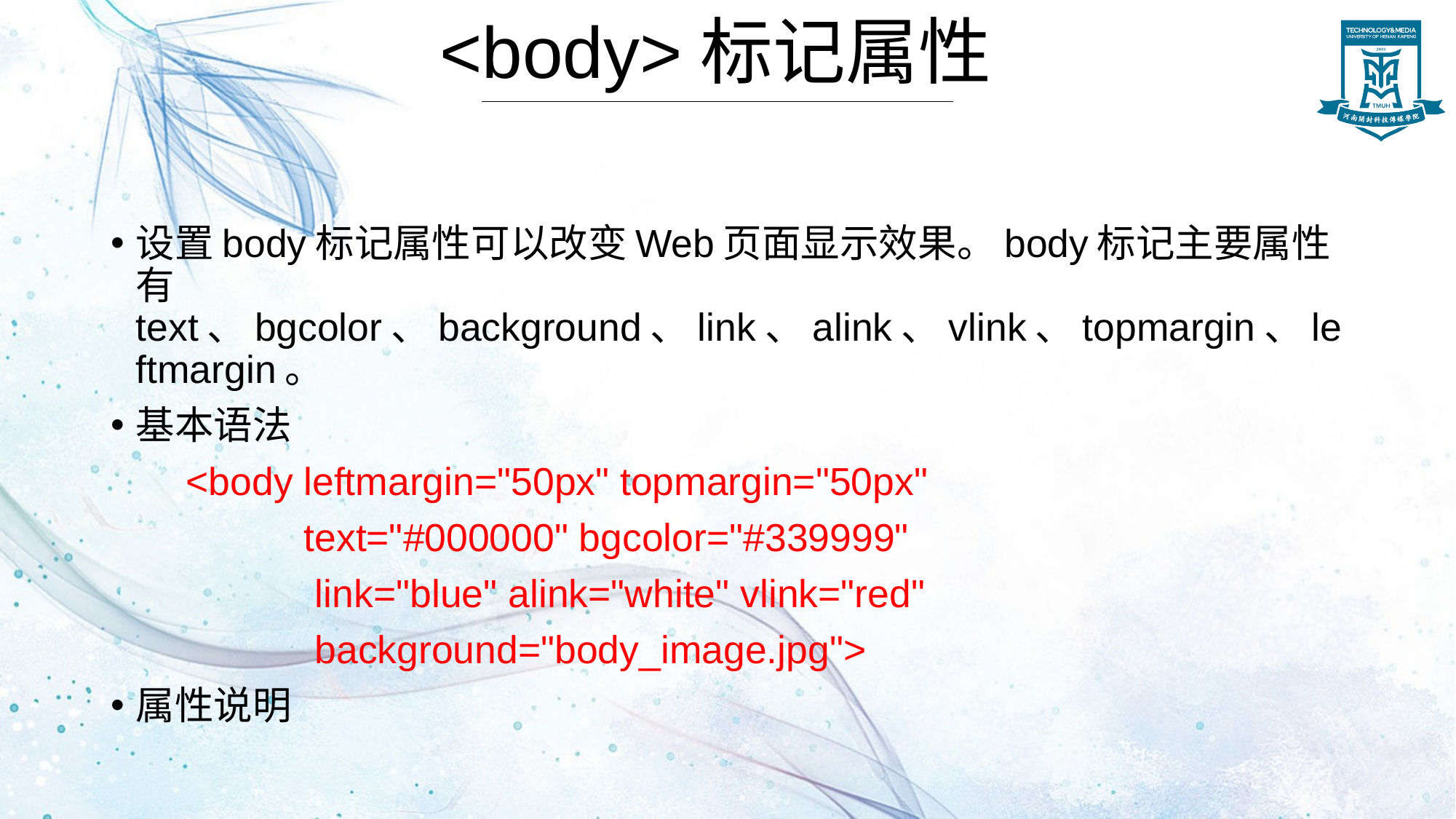

<body>标记属性
设置body标记属性可以改变Web页面显示效果。body标记主要属性有text、bgcolor、background、link、alink、vlink、topmargin、leftmargin。
基本语法
       <body leftmargin="50px" topmargin="50px"
                  text="#000000" bgcolor="#339999"
                   link="blue" alink="white" vlink="red"
                   background="body_image.jpg">
属性说明